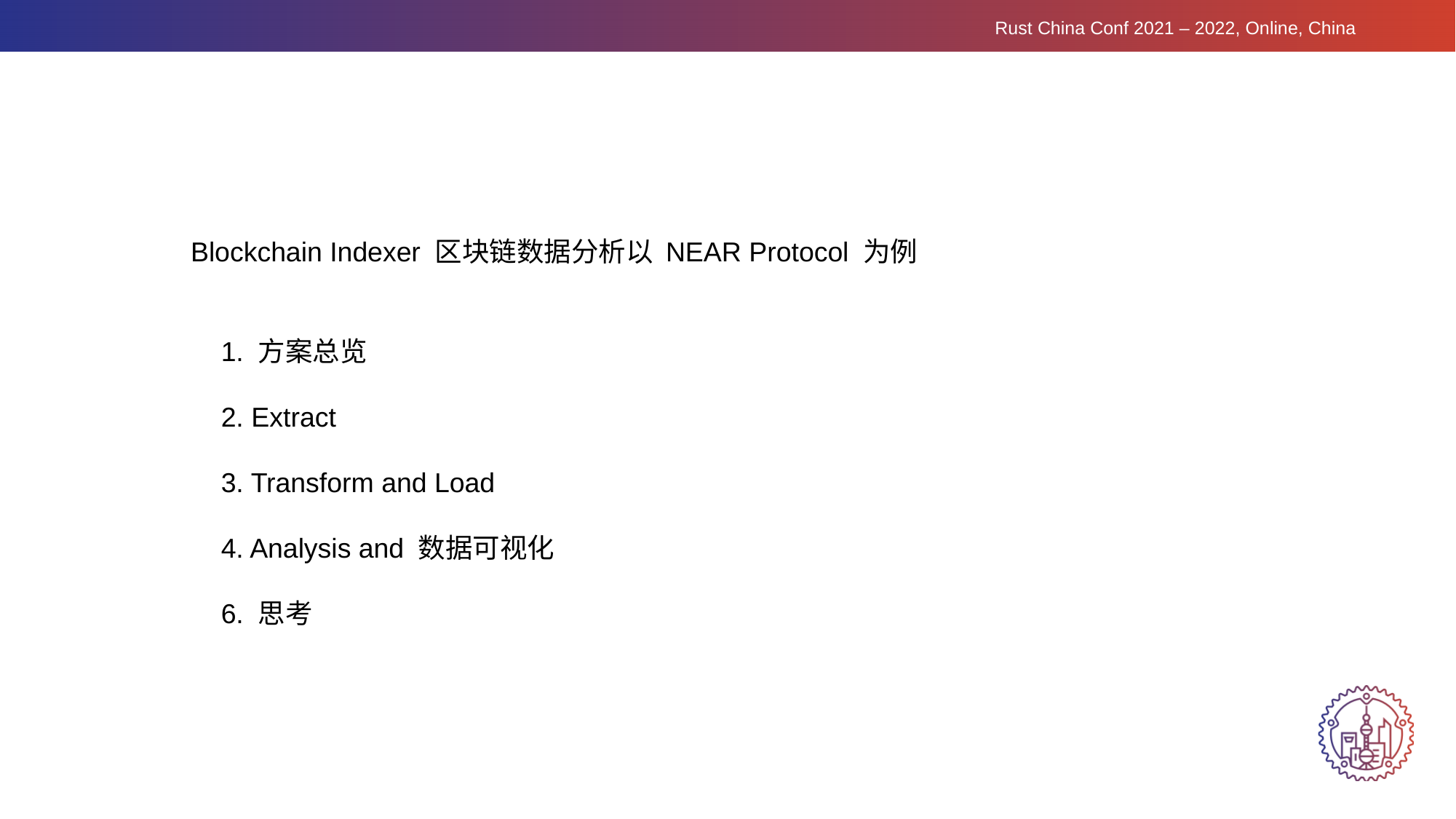

Blockchain Indexer 区块链数据分析以 NEAR Protocol 为例
1. 方案总览

2. Extract

3. Transform and Load

4. Analysis and 数据可视化

6. 思考